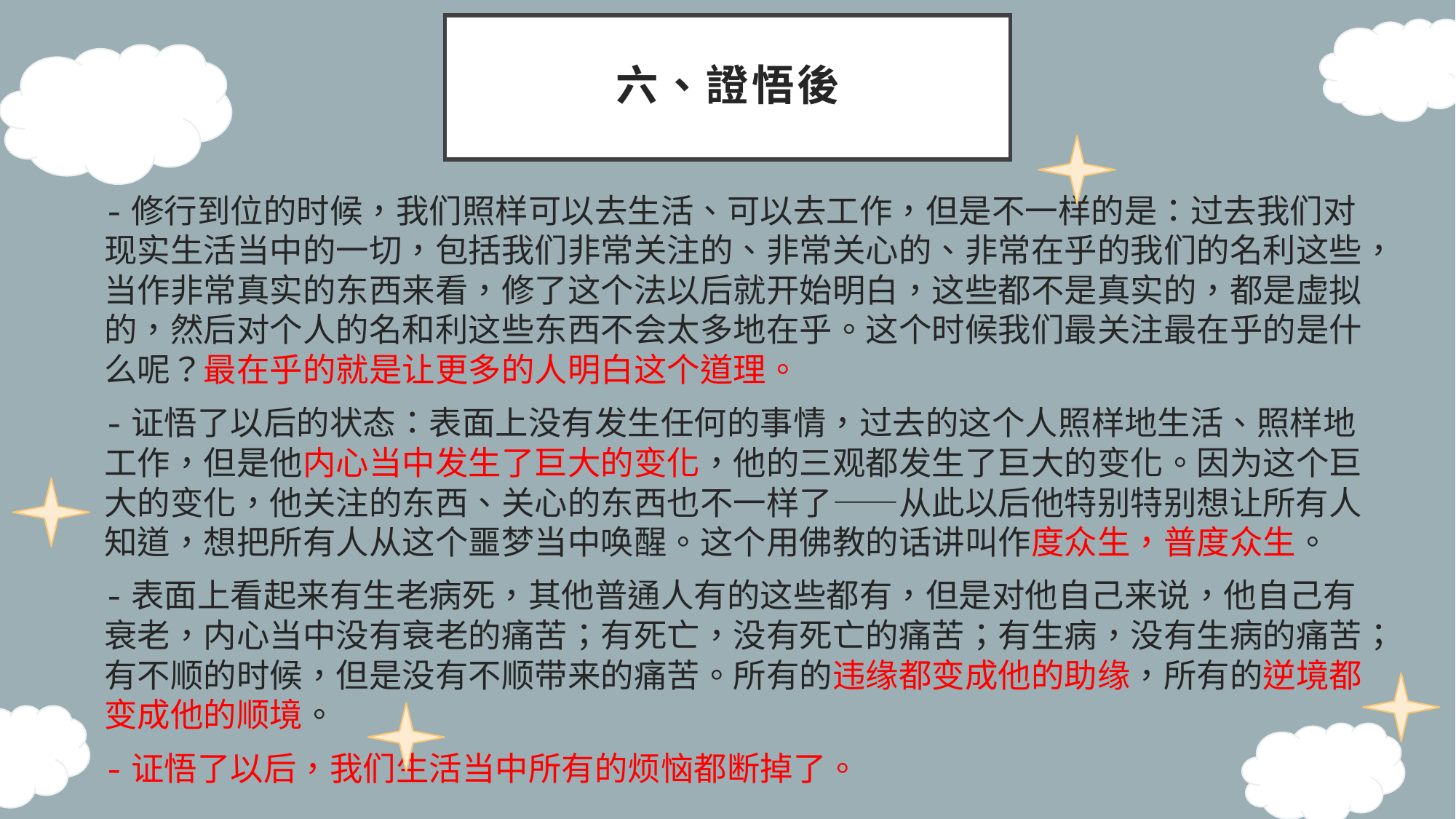

# 六、證悟後

-修行到位的时候，我们照样可以去生活、可以去工作，但是不一样的是：过去我们对现实生活当中的一切，包括我们非常关注的、非常关心的、非常在乎的我们的名利这些，当作非常真实的东西来看，修了这个法以后就开始明白，这些都不是真实的，都是虚拟的，然后对个人的名和利这些东西不会太多地在乎。这个时候我们最关注最在乎的是什么呢？最在乎的就是让更多的人明白这个道理。
-证悟了以后的状态：表面上没有发生任何的事情，过去的这个人照样地生活、照样地工作，但是他内心当中发生了巨大的变化，他的三观都发生了巨大的变化。因为这个巨大的变化，他关注的东西、关心的东西也不一样了——从此以后他特别特别想让所有人知道，想把所有人从这个噩梦当中唤醒。这个用佛教的话讲叫作度众生，普度众生。
-表面上看起来有生老病死，其他普通人有的这些都有，但是对他自己来说，他自己有衰老，内心当中没有衰老的痛苦；有死亡，没有死亡的痛苦；有生病，没有生病的痛苦；有不顺的时候，但是没有不顺带来的痛苦。所有的违缘都变成他的助缘，所有的逆境都变成他的顺境。
-证悟了以后，我们生活当中所有的烦恼都断掉了。